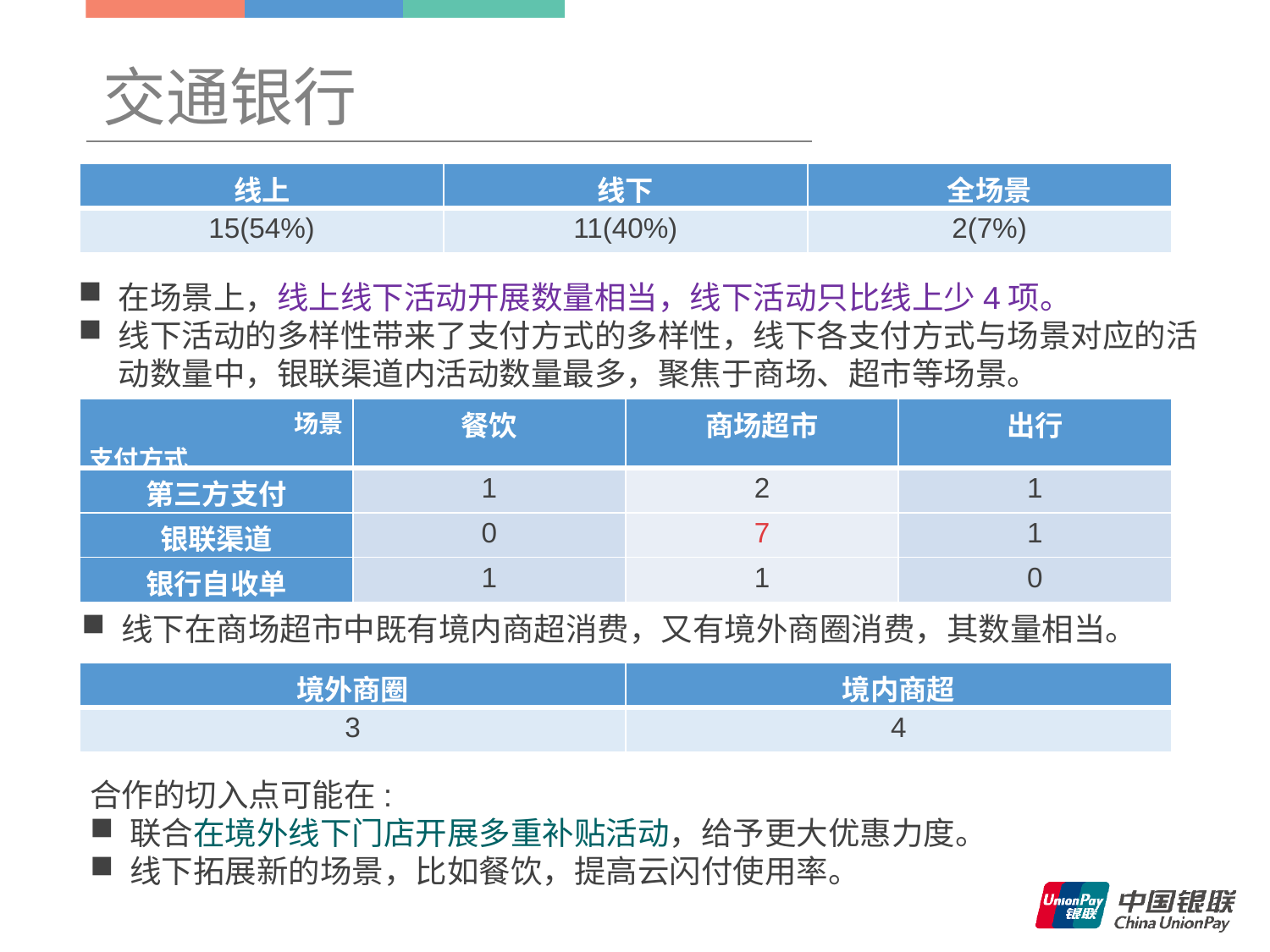

交通银行
| 线上 | 线下 | 全场景 |
| --- | --- | --- |
| 15(54%) | 11(40%) | 2(7%) |
在场景上，线上线下活动开展数量相当，线下活动只比线上少4项。
线下活动的多样性带来了支付方式的多样性，线下各支付方式与场景对应的活动数量中，银联渠道内活动数量最多，聚焦于商场、超市等场景。
| 场景 支付方式 | 餐饮 | 商场超市 | 出行 |
| --- | --- | --- | --- |
| 第三方支付 | 1 | 2 | 1 |
| 银联渠道 | 0 | 7 | 1 |
| 银行自收单 | 1 | 1 | 0 |
线下在商场超市中既有境内商超消费，又有境外商圈消费，其数量相当。
| 境外商圈 | 境内商超 |
| --- | --- |
| 3 | 4 |
合作的切入点可能在:
联合在境外线下门店开展多重补贴活动，给予更大优惠力度。
线下拓展新的场景，比如餐饮，提高云闪付使用率。